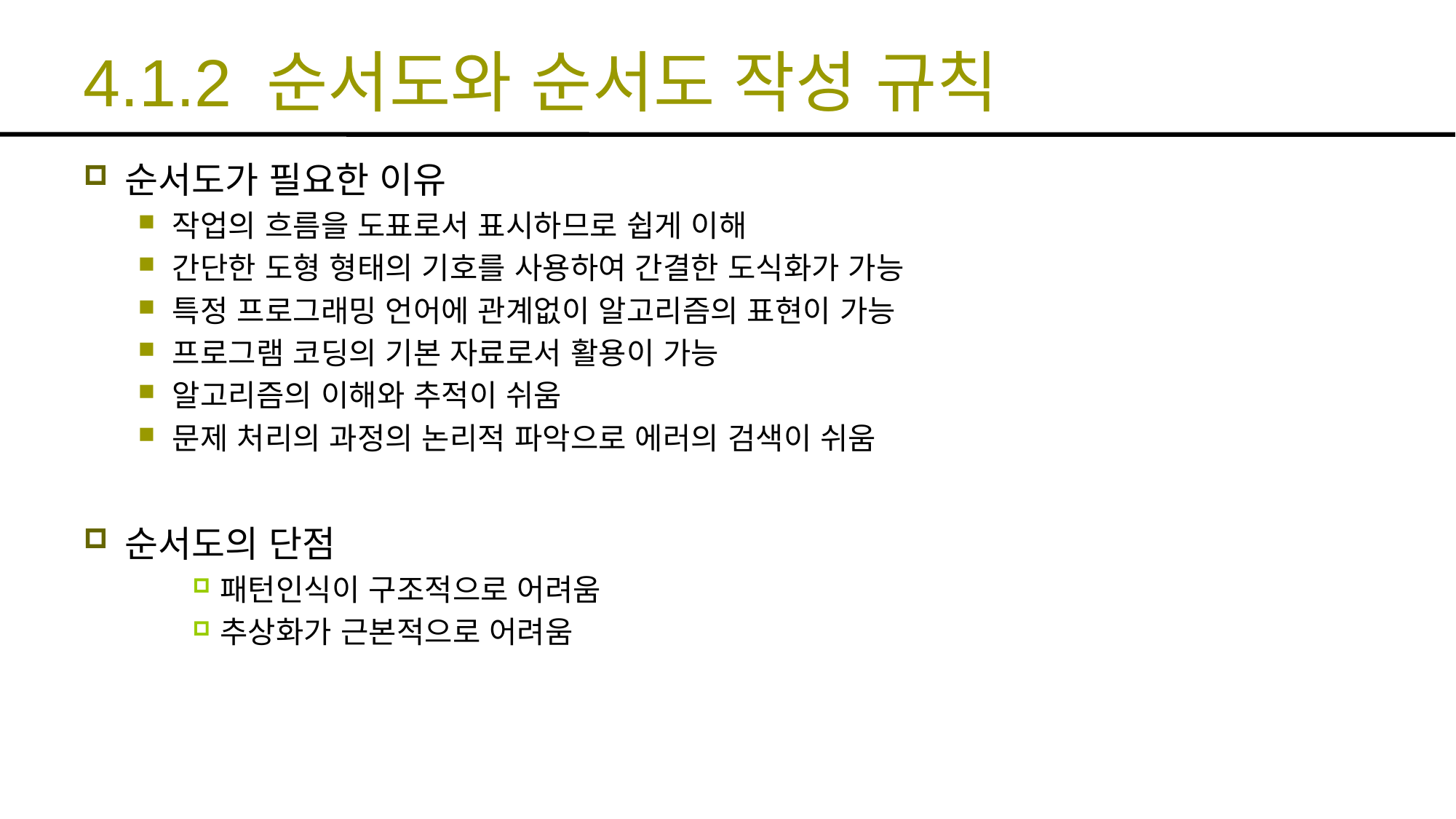

# 4.1.2 순서도와 순서도 작성 규칙
순서도가 필요한 이유
작업의 흐름을 도표로서 표시하므로 쉽게 이해
간단한 도형 형태의 기호를 사용하여 간결한 도식화가 가능
특정 프로그래밍 언어에 관계없이 알고리즘의 표현이 가능
프로그램 코딩의 기본 자료로서 활용이 가능
알고리즘의 이해와 추적이 쉬움
문제 처리의 과정의 논리적 파악으로 에러의 검색이 쉬움

순서도의 단점
패턴인식이 구조적으로 어려움
추상화가 근본적으로 어려움